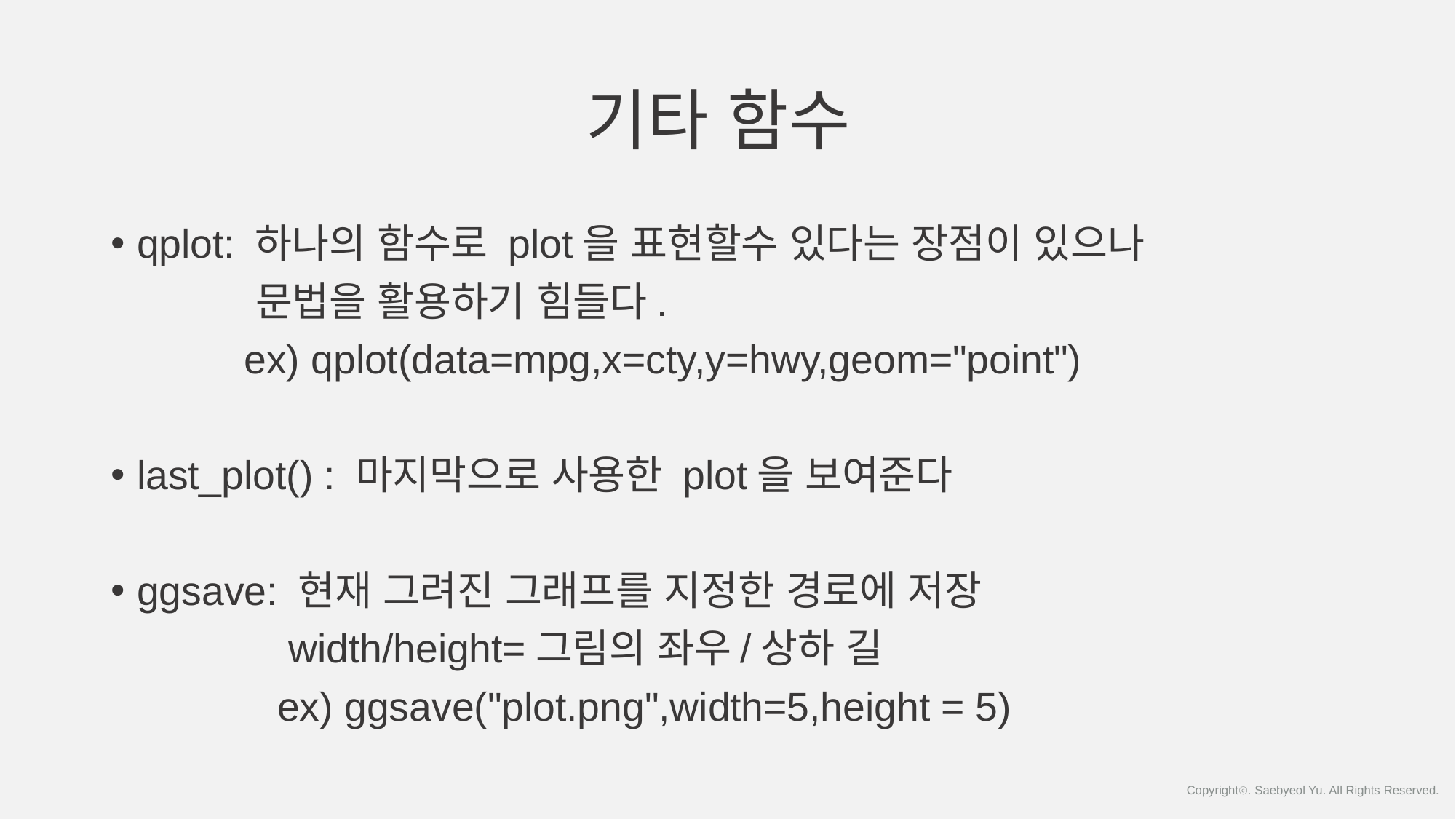

# 기타 함수
qplot: 하나의 함수로 plot을 표현할수 있다는 장점이 있으나
            문법을 활용하기 힘들다.
            ex) qplot(data=mpg,x=cty,y=hwy,geom="point")

last_plot() : 마지막으로 사용한 plot을 보여준다

ggsave: 현재 그려진 그래프를 지정한 경로에 저장
                width/height=그림의 좌우/상하 길
               ex) ggsave("plot.png",width=5,height = 5)